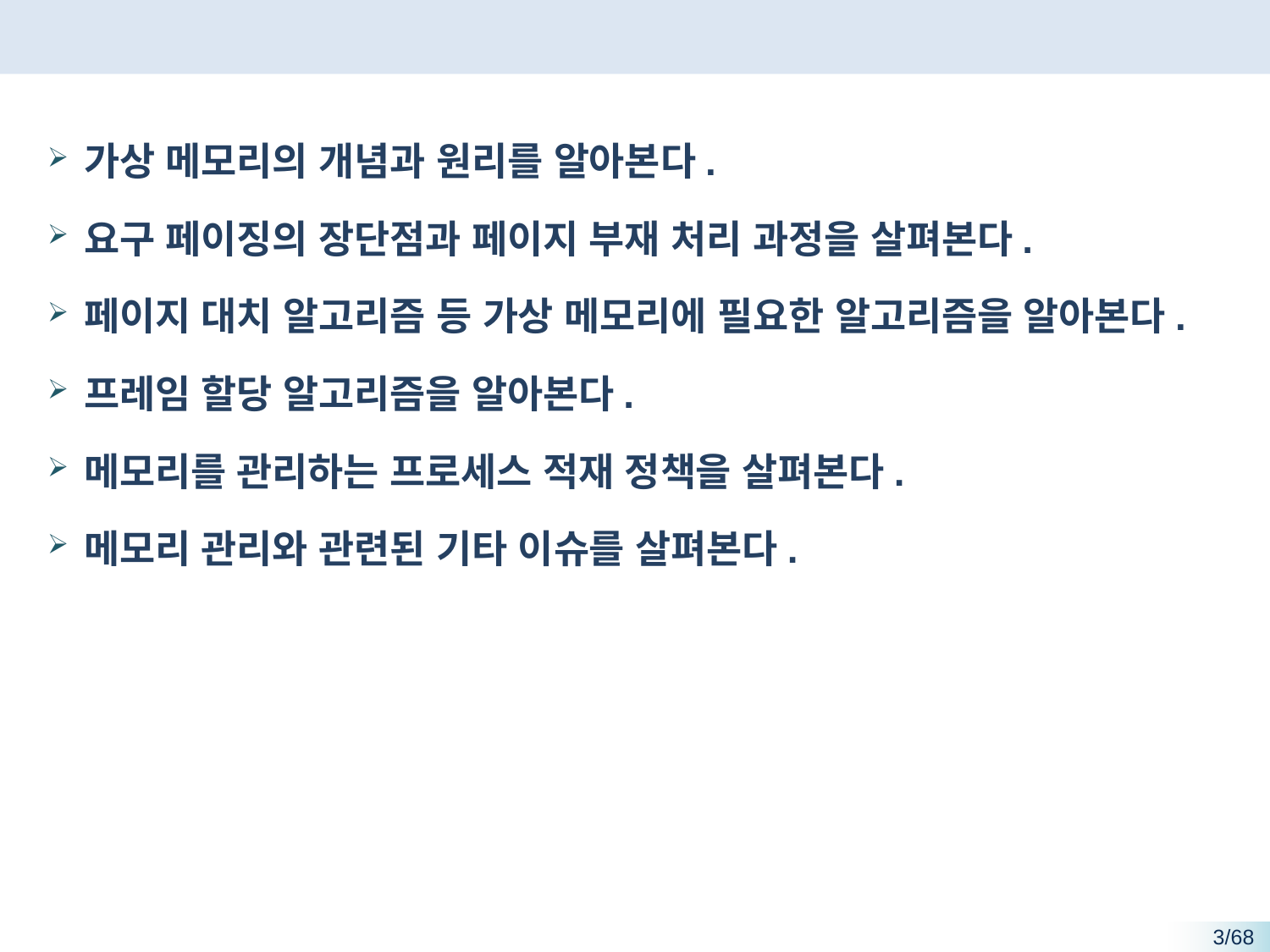

#
가상 메모리의 개념과 원리를 알아본다.
요구 페이징의 장단점과 페이지 부재 처리 과정을 살펴본다.
페이지 대치 알고리즘 등 가상 메모리에 필요한 알고리즘을 알아본다.
프레임 할당 알고리즘을 알아본다.
메모리를 관리하는 프로세스 적재 정책을 살펴본다.
메모리 관리와 관련된 기타 이슈를 살펴본다.